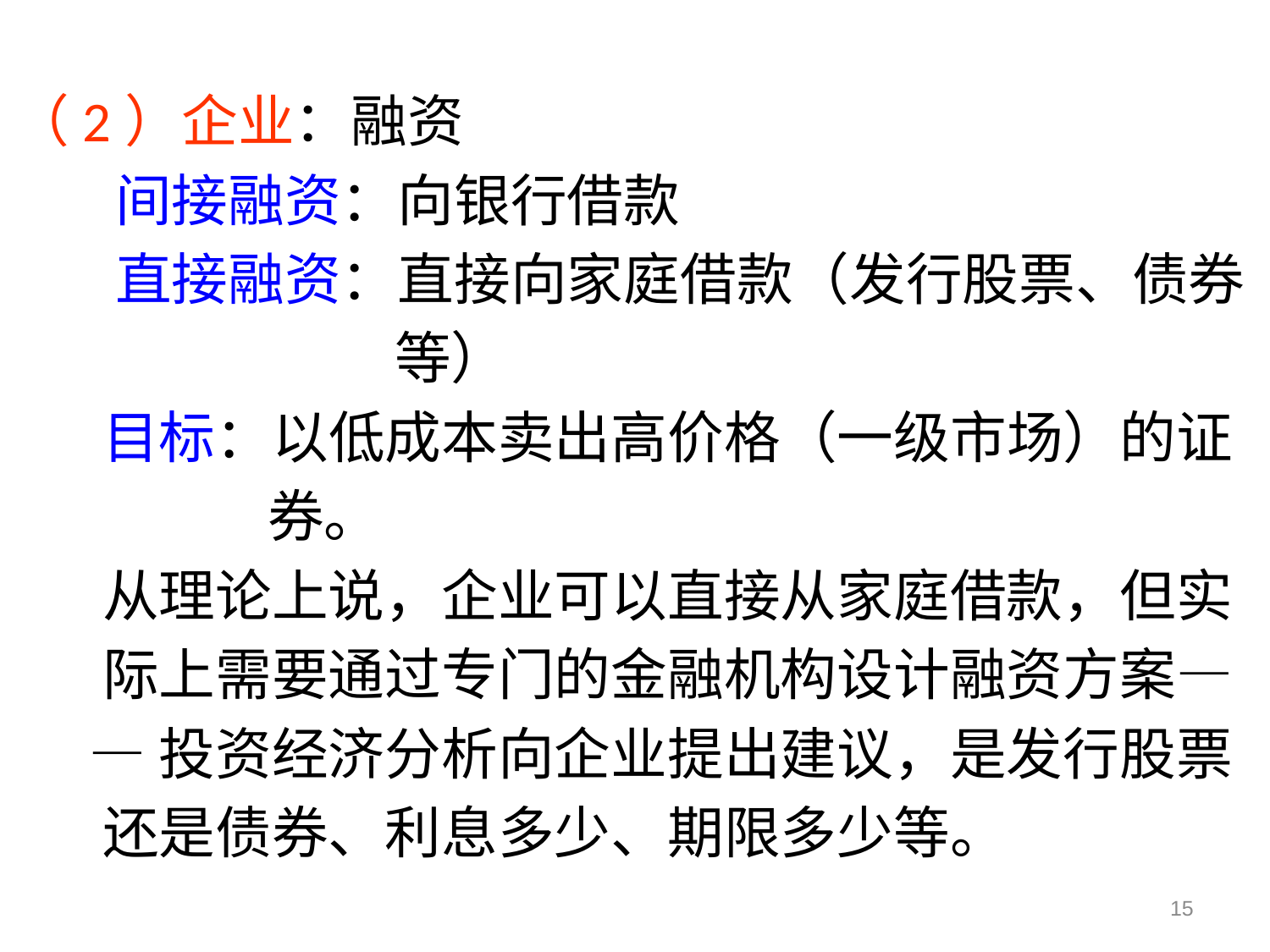

（2）企业：融资
       间接融资：向银行借款
       直接融资：直接向家庭借款（发行股票、债券
                             等）
      目标：以低成本卖出高价格（一级市场）的证
                   券。
 从理论上说，企业可以直接从家庭借款，但实
 际上需要通过专门的金融机构设计融资方案—
 —投资经济分析向企业提出建议，是发行股票
 还是债券、利息多少、期限多少等。
15